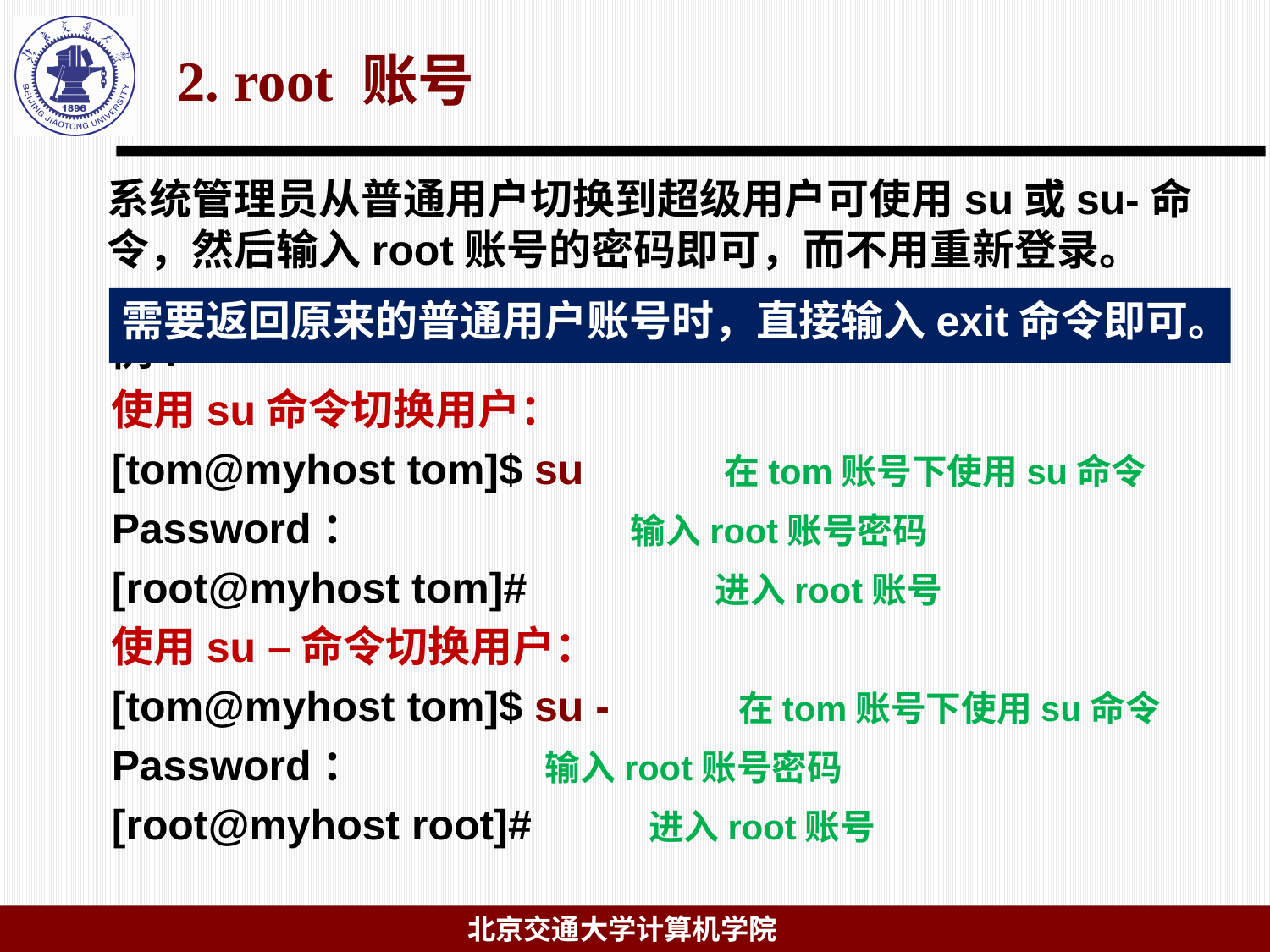

# 2. root 账号
系统管理员从普通用户切换到超级用户可使用su或su-命令，然后输入root账号的密码即可，而不用重新登录。
需要返回原来的普通用户账号时，直接输入exit命令即可。
例:
使用su命令切换用户：
[tom@myhost tom]$ su           在tom账号下使用su命令
Password：                            输入root账号密码
[root@myhost tom]#               进入root账号
使用su –命令切换用户：
[tom@myhost tom]$ su -          在tom账号下使用su命令
Password：                   输入root账号密码
[root@myhost root]#         进入root账号